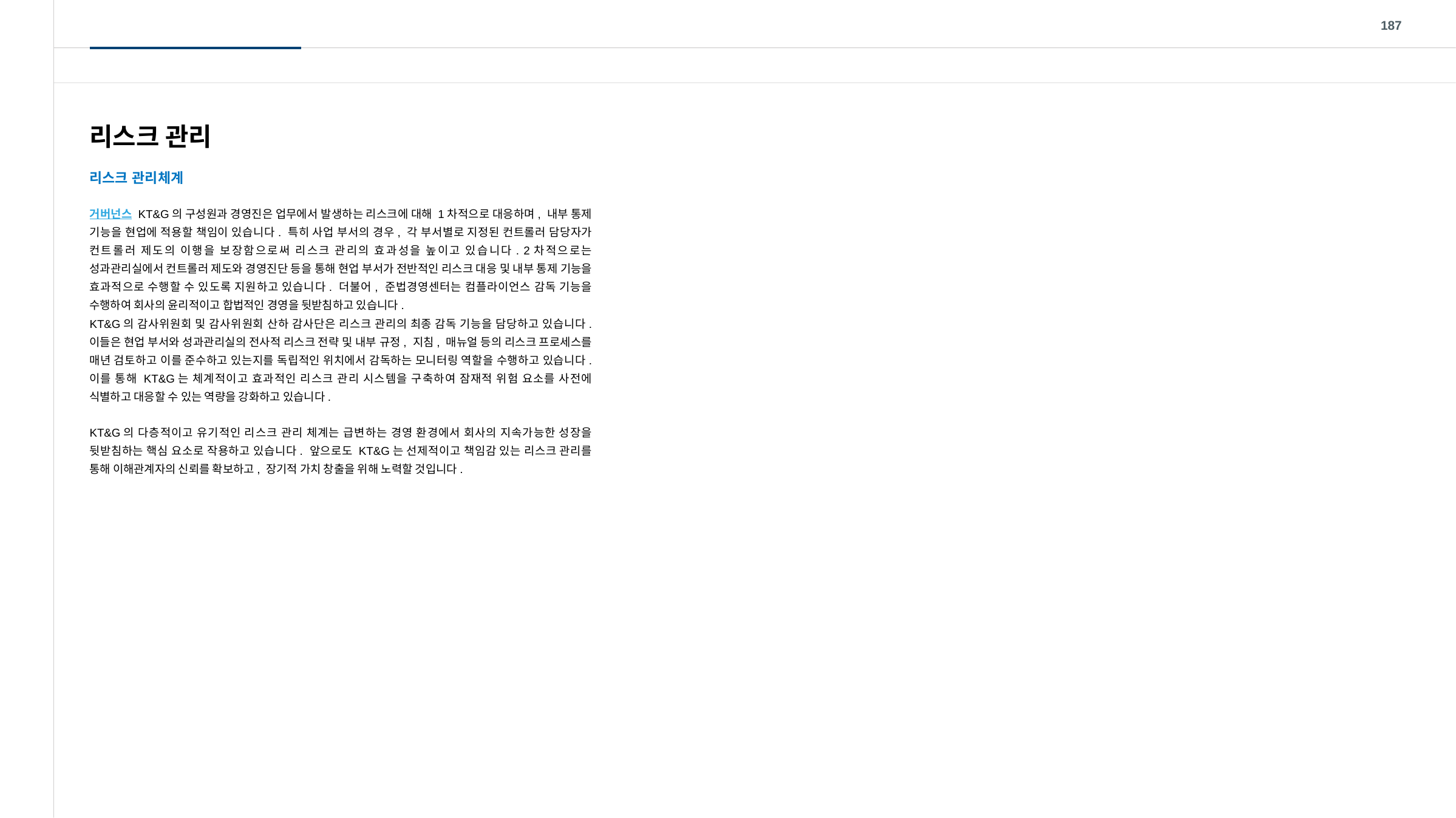

187
리스크 관리
리스크 관리체계
거버넌스 KT&G의 구성원과 경영진은 업무에서 발생하는 리스크에 대해 1차적으로 대응하며, 내부 통제 기능을 현업에 적용할 책임이 있습니다. 특히 사업 부서의 경우, 각 부서별로 지정된 컨트롤러 담당자가 컨트롤러 제도의 이행을 보장함으로써 리스크 관리의 효과성을 높이고 있습니다. 2차적으로는 성과관리실에서 컨트롤러 제도와 경영진단 등을 통해 현업 부서가 전반적인 리스크 대응 및 내부 통제 기능을 효과적으로 수행할 수 있도록 지원하고 있습니다. 더불어, 준법경영센터는 컴플라이언스 감독 기능을 수행하여 회사의 윤리적이고 합법적인 경영을 뒷받침하고 있습니다.
KT&G의 감사위원회 및 감사위원회 산하 감사단은 리스크 관리의 최종 감독 기능을 담당하고 있습니다. 이들은 현업 부서와 성과관리실의 전사적 리스크 전략 및 내부 규정, 지침, 매뉴얼 등의 리스크 프로세스를 매년 검토하고 이를 준수하고 있는지를 독립적인 위치에서 감독하는 모니터링 역할을 수행하고 있습니다. 이를 통해 KT&G는 체계적이고 효과적인 리스크 관리 시스템을 구축하여 잠재적 위험 요소를 사전에 식별하고 대응할 수 있는 역량을 강화하고 있습니다.

KT&G의 다층적이고 유기적인 리스크 관리 체계는 급변하는 경영 환경에서 회사의 지속가능한 성장을 뒷받침하는 핵심 요소로 작용하고 있습니다. 앞으로도 KT&G는 선제적이고 책임감 있는 리스크 관리를 통해 이해관계자의 신뢰를 확보하고, 장기적 가치 창출을 위해 노력할 것입니다.